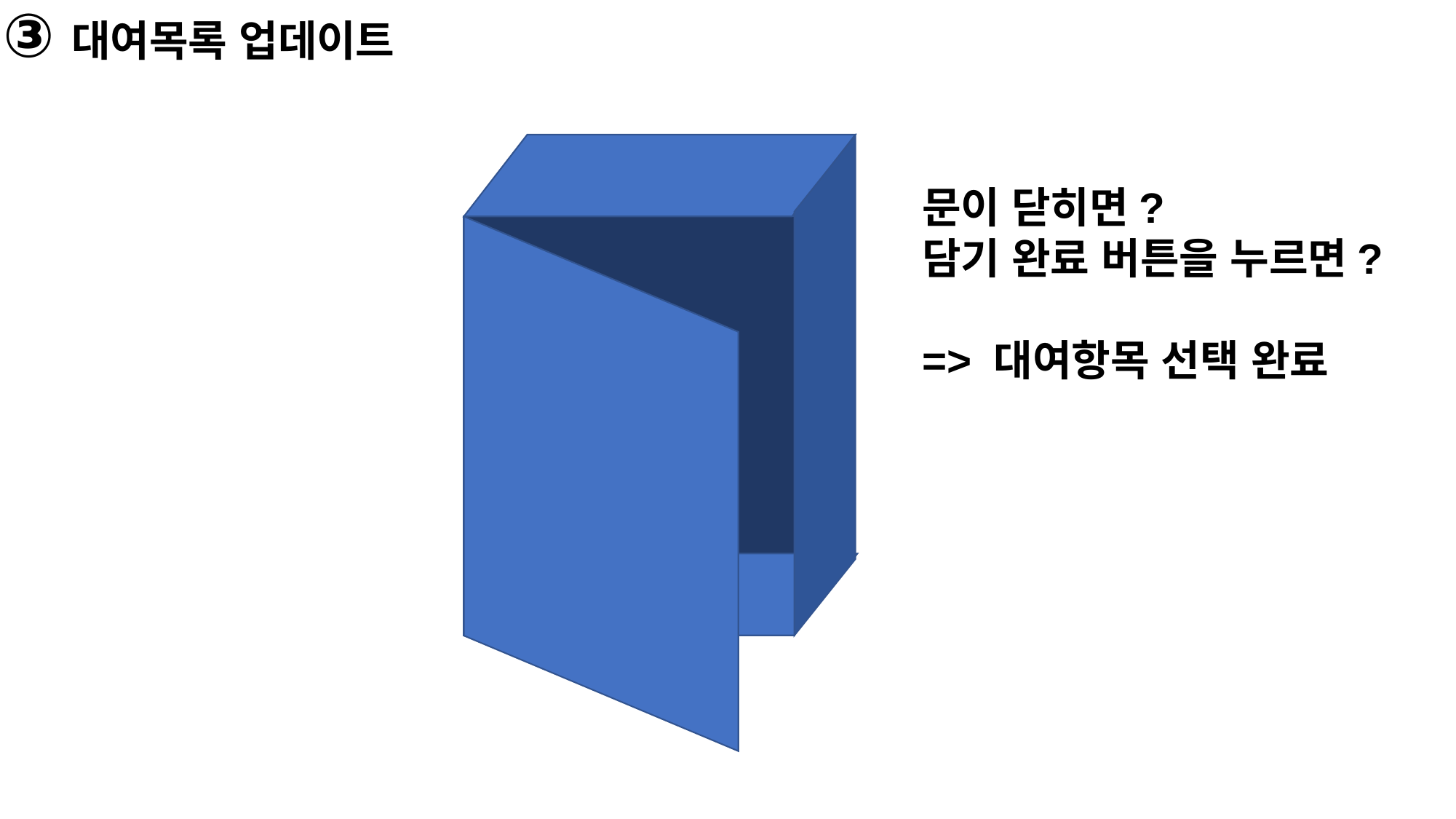

③
대여목록 업데이트

문이 닫히면?
담기 완료 버튼을 누르면?

=> 대여항목 선택 완료